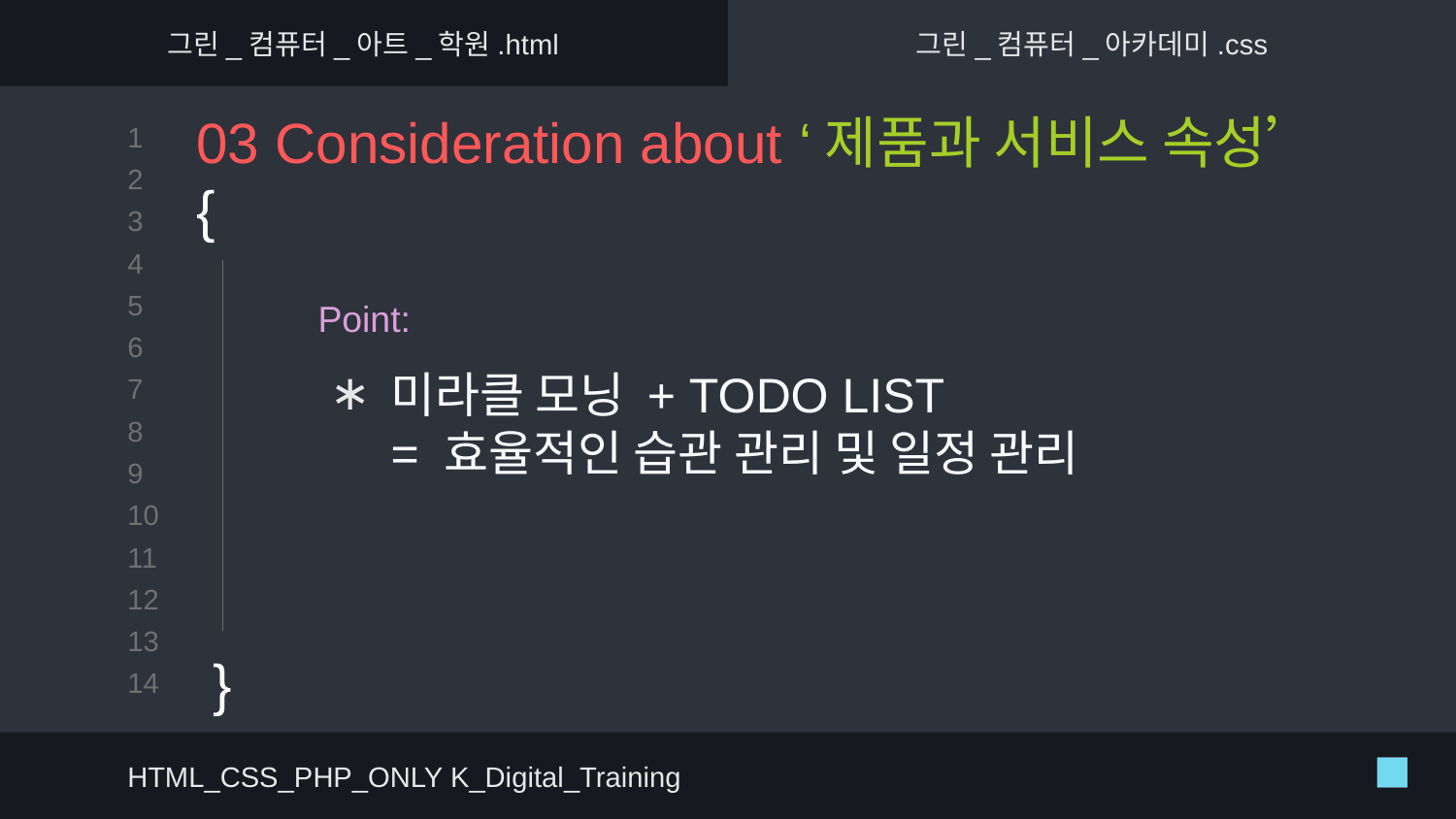

그린_컴퓨터_아트_학원.html
그린_컴퓨터_아카데미.css
# 03 Consideration about ‘제품과 서비스 속성’ {
}
Point:
미라클 모닝 + TODO LIST
= 효율적인 습관 관리 및 일정 관리
HTML_CSS_PHP_ONLY K_Digital_Training